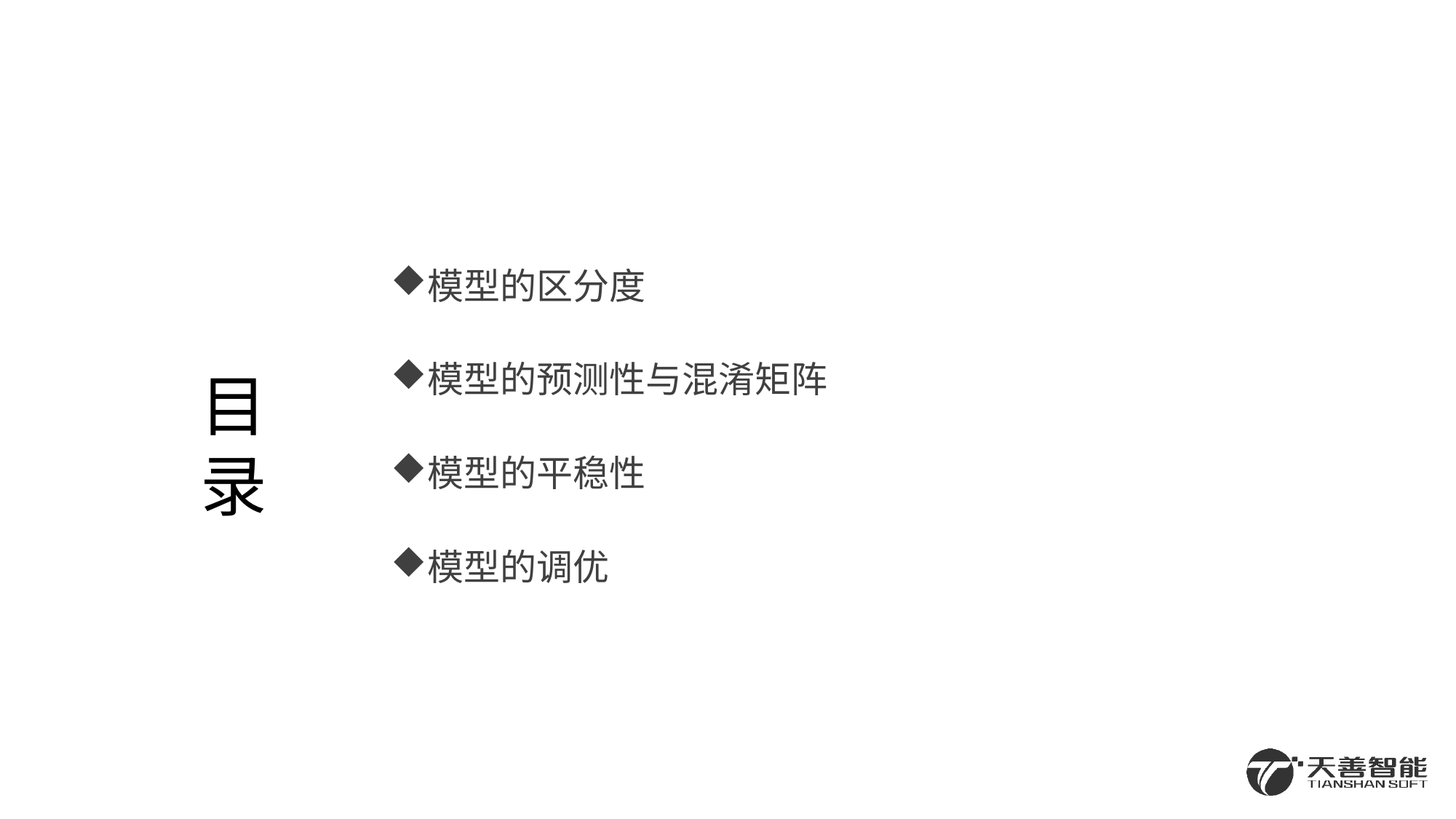

#
模型的区分度
模型的预测性与混淆矩阵
模型的平稳性
模型的调优
目
录